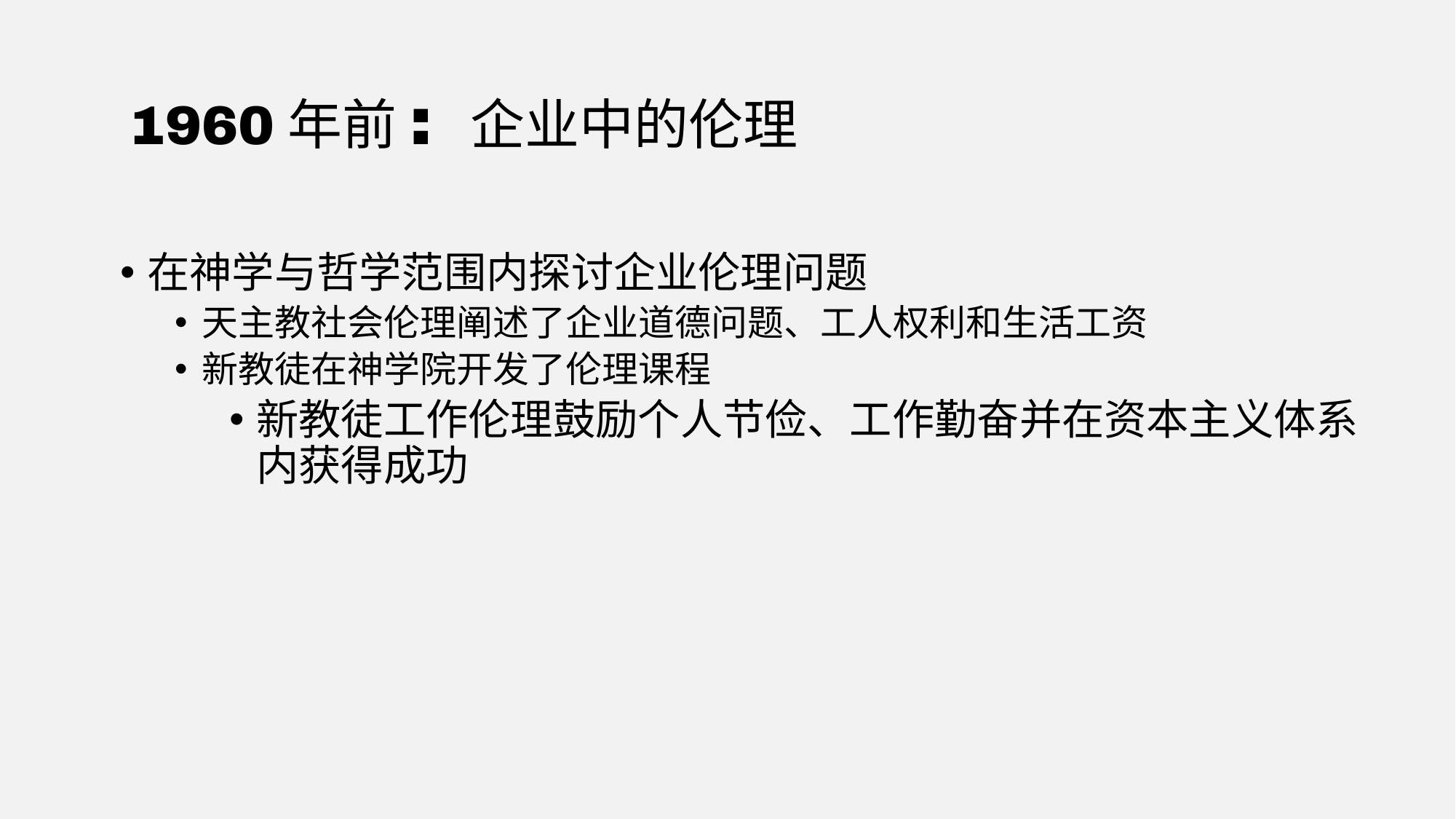

1960年前: 企业中的伦理
在神学与哲学范围内探讨企业伦理问题
天主教社会伦理阐述了企业道德问题、工人权利和生活工资
新教徒在神学院开发了伦理课程
新教徒工作伦理鼓励个人节俭、工作勤奋并在资本主义体系内获得成功